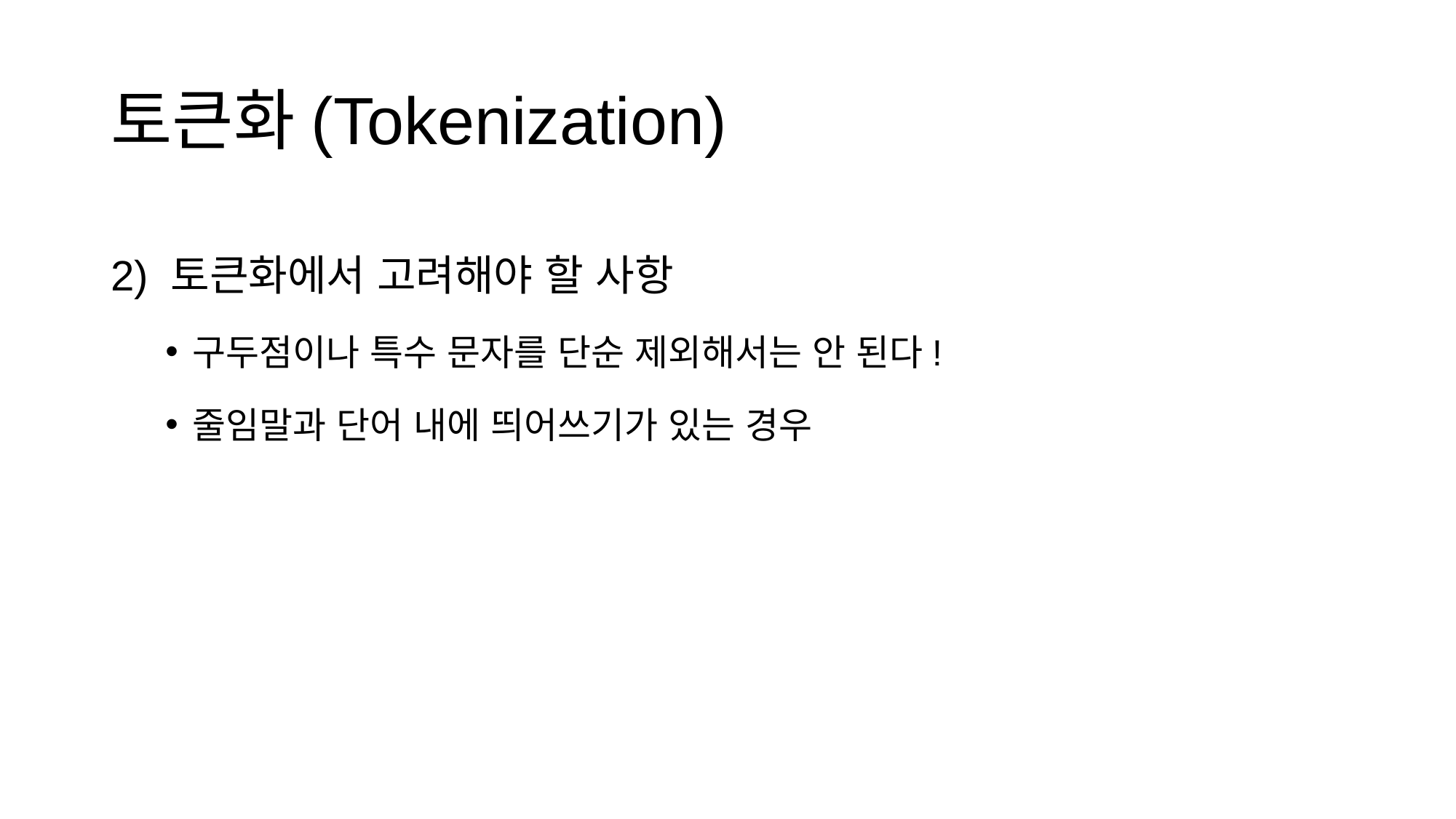

# 토큰화(Tokenization)
2) 토큰화에서 고려해야 할 사항
구두점이나 특수 문자를 단순 제외해서는 안 된다!
줄임말과 단어 내에 띄어쓰기가 있는 경우